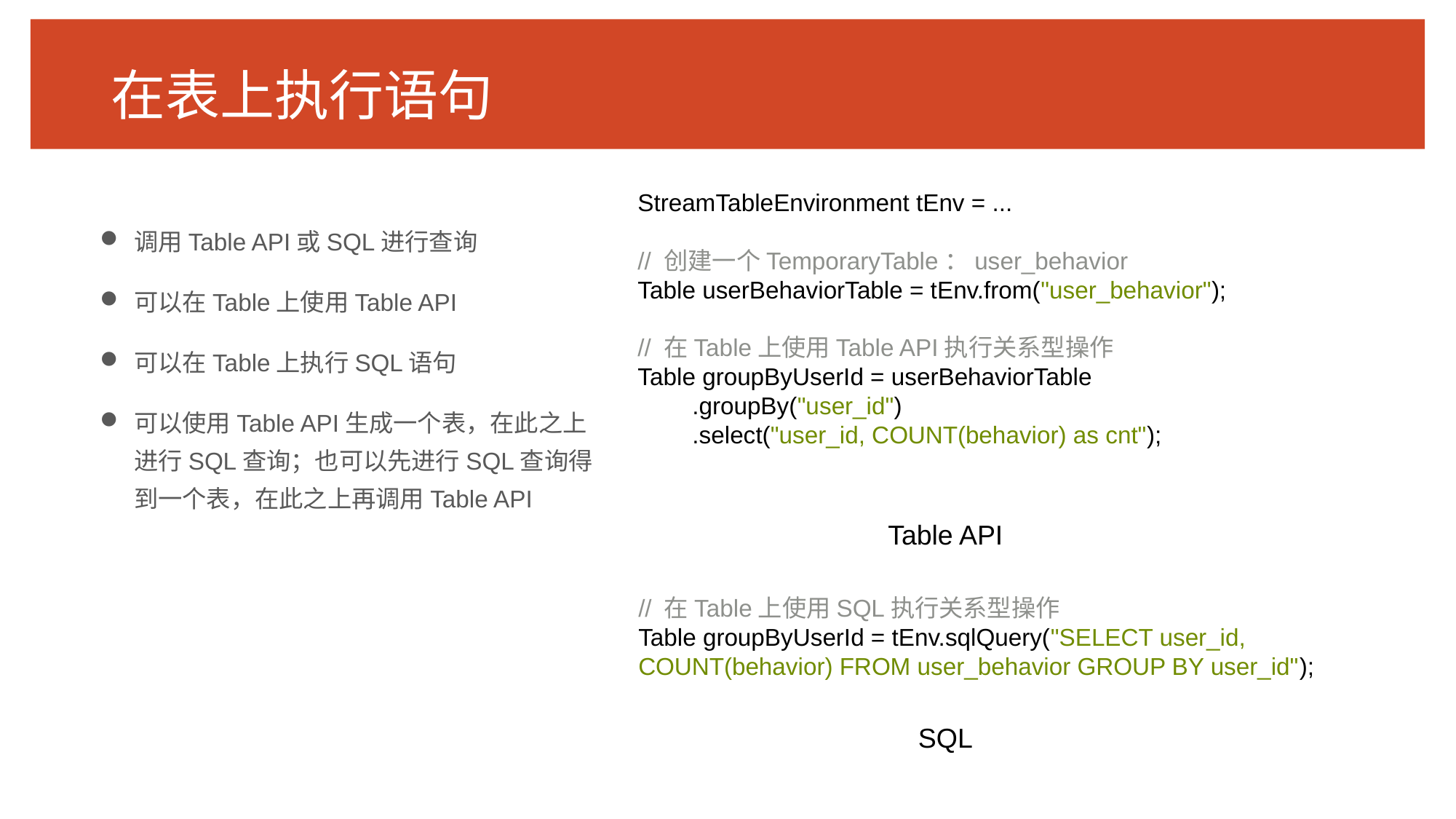

# 在表上执行语句
StreamTableEnvironment tEnv = ...

// 创建一个TemporaryTable：user_behavior
Table userBehaviorTable = tEnv.from("user_behavior");

// 在Table上使用Table API执行关系型操作
Table groupByUserId = userBehaviorTable
.groupBy("user_id")
.select("user_id, COUNT(behavior) as cnt");
调用Table API或SQL进行查询
可以在Table上使用Table API
可以在Table上执行SQL语句
可以使用Table API生成一个表，在此之上进行SQL查询；也可以先进行SQL查询得到一个表，在此之上再调用Table API
Table API
// 在Table上使用SQL执行关系型操作
Table groupByUserId = tEnv.sqlQuery("SELECT user_id, COUNT(behavior) FROM user_behavior GROUP BY user_id");
SQL